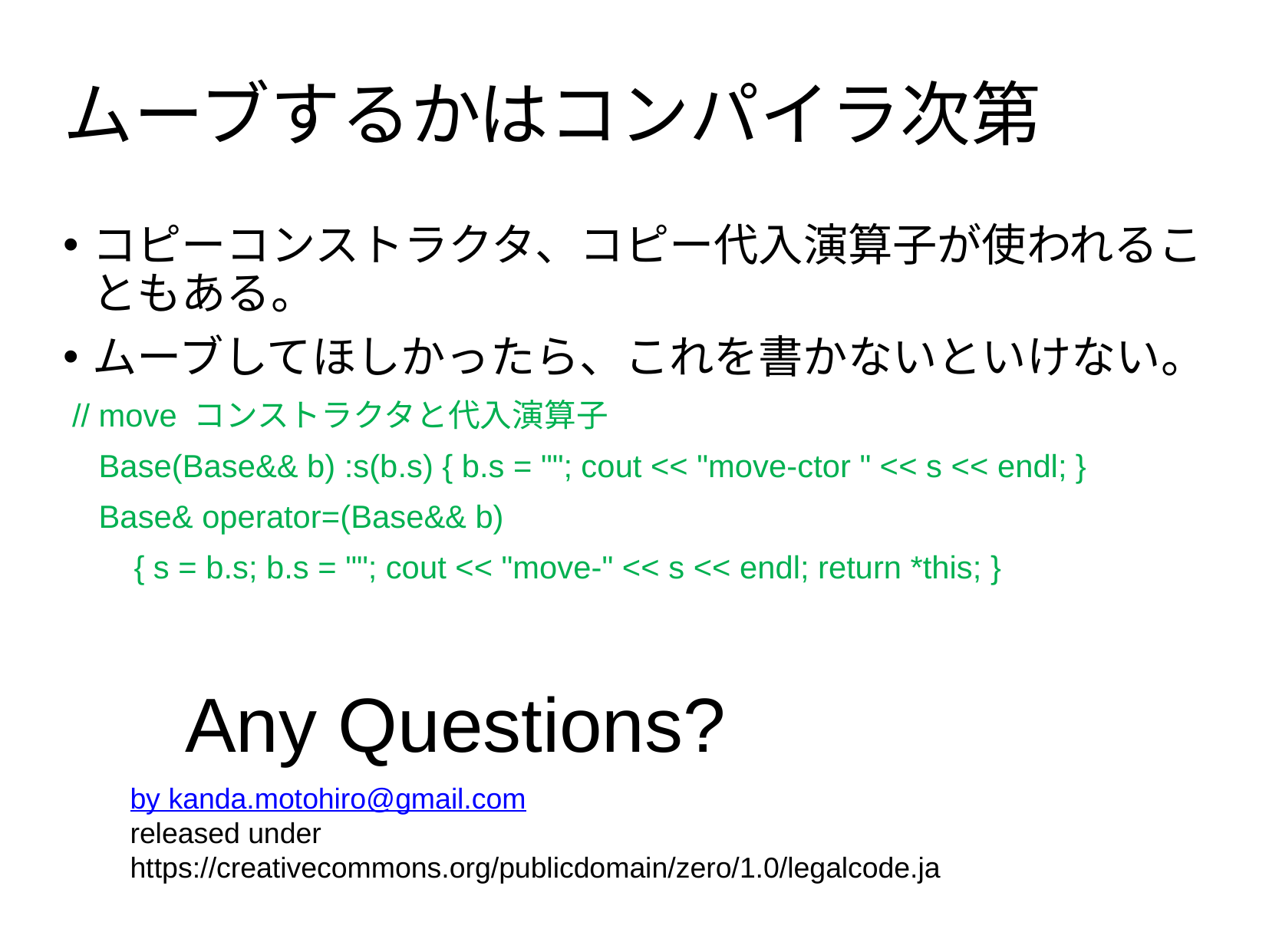

# ムーブするかはコンパイラ次第
コピーコンストラクタ、コピー代入演算子が使われることもある。
ムーブしてほしかったら、これを書かないといけない。
 // move コンストラクタと代入演算子
    Base(Base&& b) :s(b.s) { b.s = ""; cout << "move-ctor " << s << endl; }
    Base& operator=(Base&& b)
        { s = b.s; b.s = ""; cout << "move-" << s << endl; return *this; }
Any Questions?
by kanda.motohiro@gmail.com
released under https://creativecommons.org/publicdomain/zero/1.0/legalcode.ja